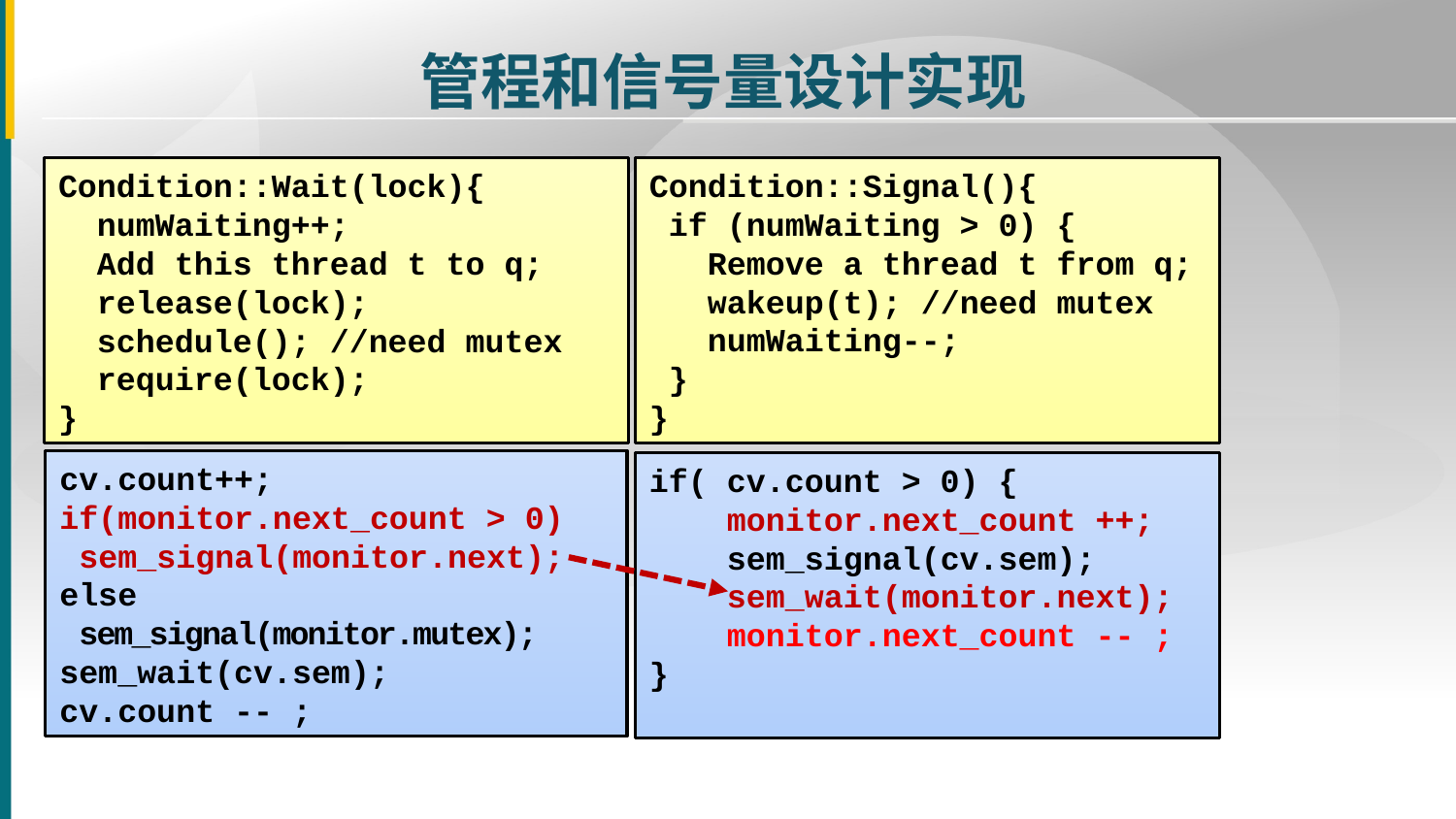

管程和信号量设计实现
Condition::Signal(){
 if (numWaiting > 0) {
   Remove a thread t from q;
   wakeup(t); //need mutex
   numWaiting--;
 }
}
Condition::Wait(lock){
  numWaiting++;
  Add this thread t to q;
  release(lock);
  schedule(); //need mutex
  require(lock);
}
cv.count++;
if(monitor.next_count > 0)
 sem_signal(monitor.next);
else
 sem_signal(monitor.mutex);
sem_wait(cv.sem);
cv.count -- ;
if( cv.count > 0) {
    monitor.next_count ++;
    sem_signal(cv.sem);
    sem_wait(monitor.next);
    monitor.next_count -- ;
}